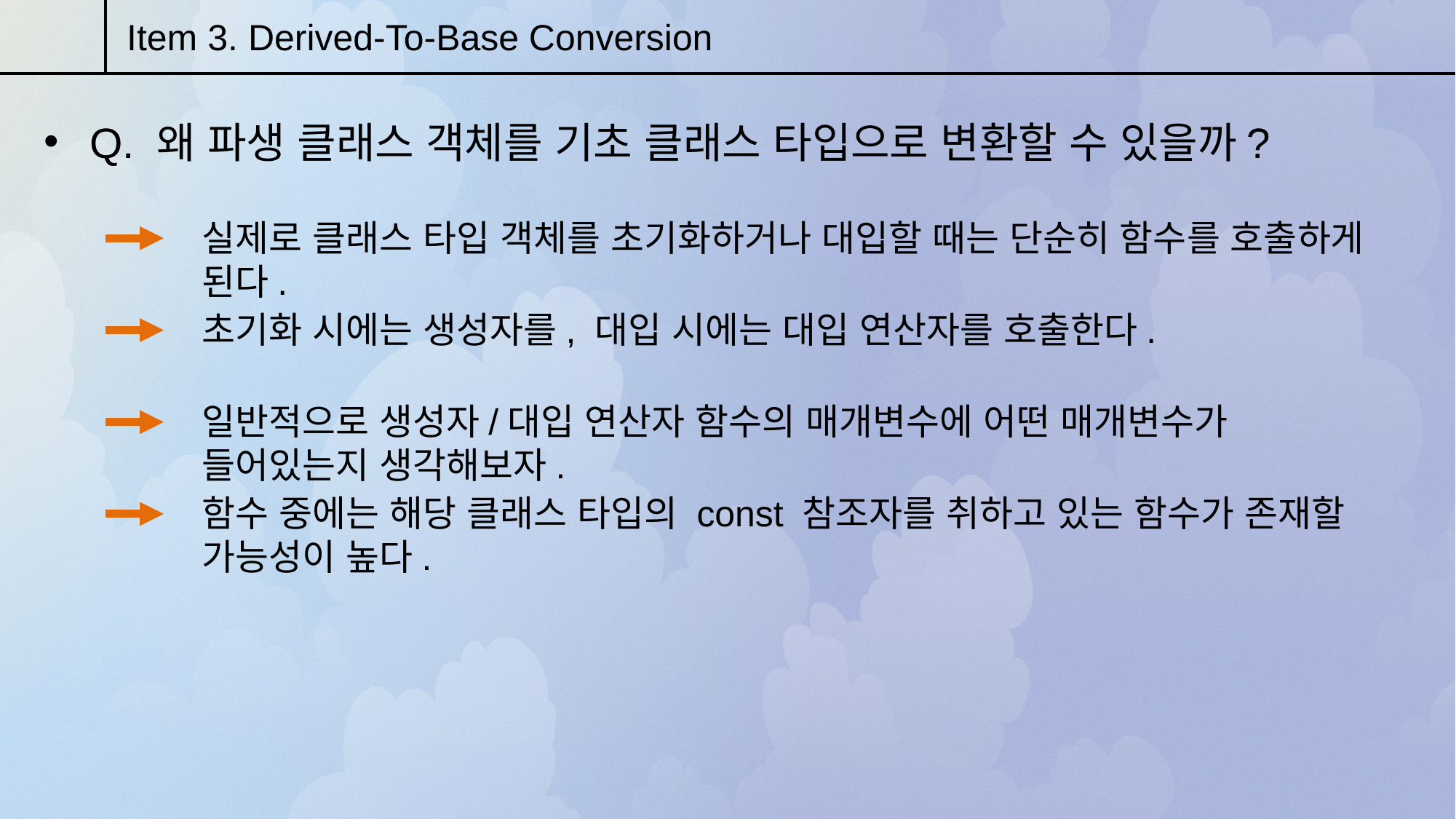

Item 3. Derived-To-Base Conversion
 Q. 왜 파생 클래스 객체를 기초 클래스 타입으로 변환할 수 있을까?
실제로 클래스 타입 객체를 초기화하거나 대입할 때는 단순히 함수를 호출하게 된다.
초기화 시에는 생성자를, 대입 시에는 대입 연산자를 호출한다.
일반적으로 생성자/대입 연산자 함수의 매개변수에 어떤 매개변수가 들어있는지 생각해보자.
함수 중에는 해당 클래스 타입의 const 참조자를 취하고 있는 함수가 존재할 가능성이 높다.